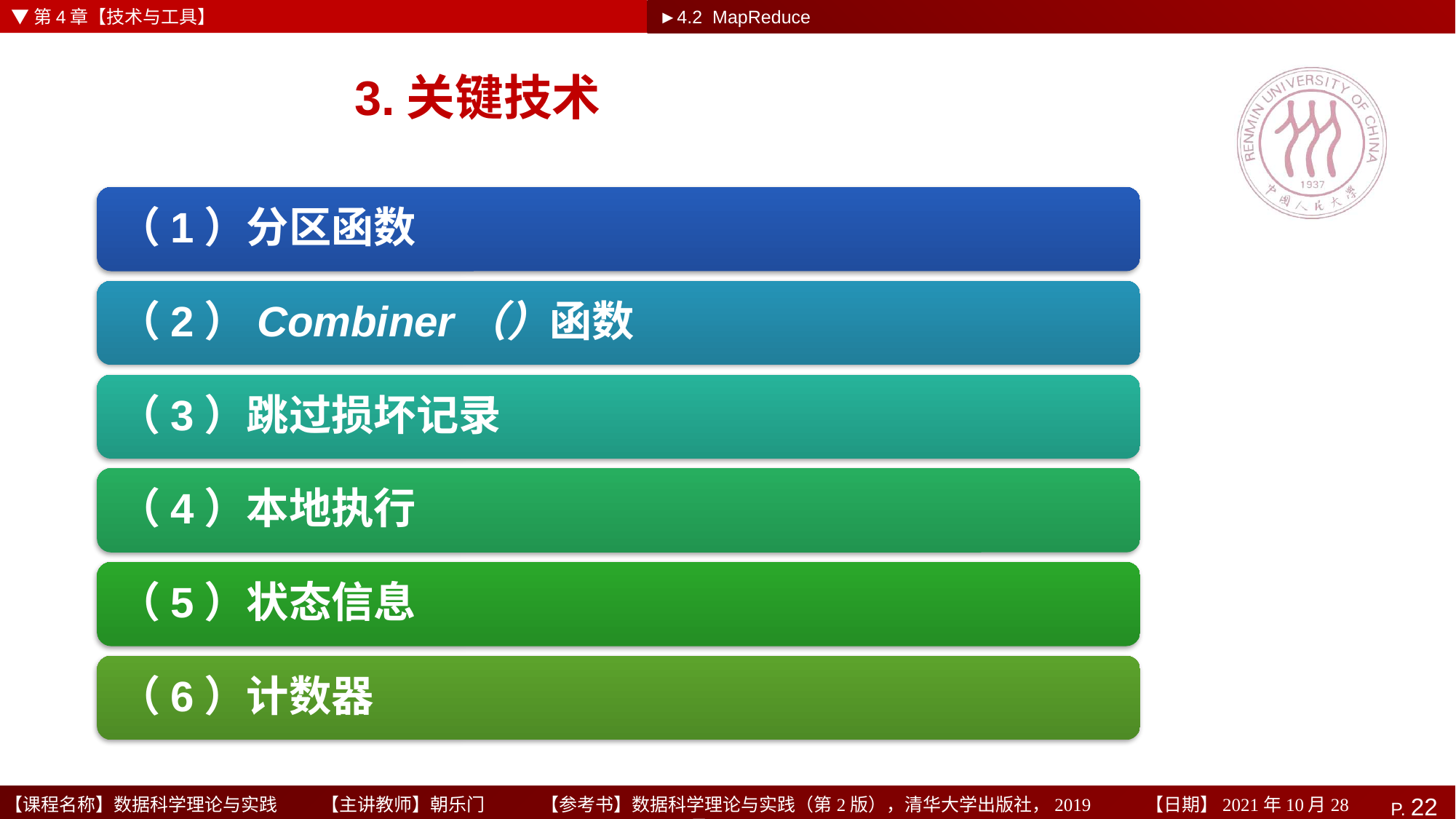

▼第4章【技术与工具】
►4.2  MapReduce
# 3.关键技术
（1）分区函数
（2）Combiner（）函数
（3）跳过损坏记录
（4）本地执行
（5）状态信息
（6）计数器